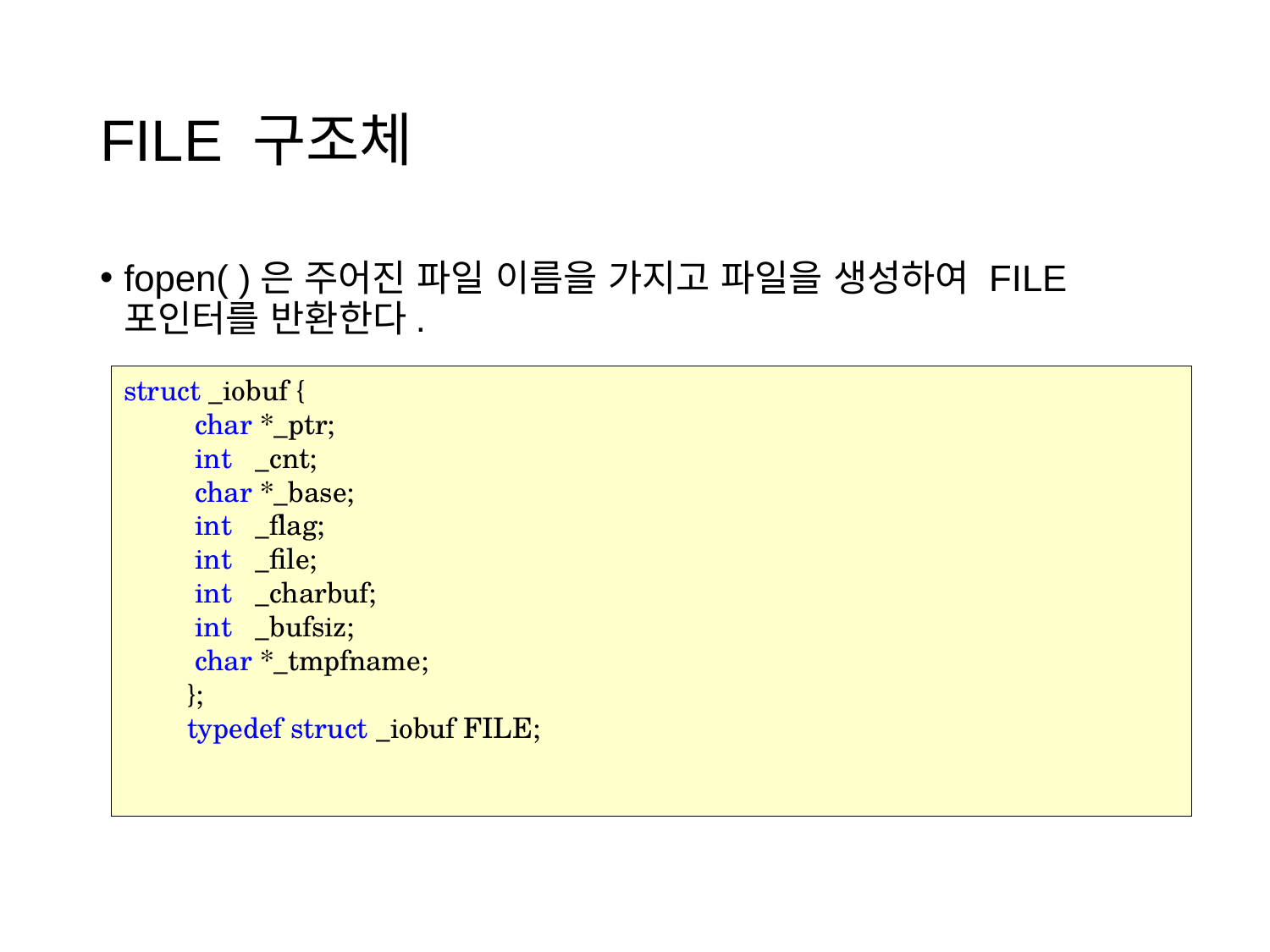

# FILE 구조체
fopen( )은 주어진 파일 이름을 가지고 파일을 생성하여 FILE 포인터를 반환한다.
struct _iobuf {
 char *_ptr;
 int   _cnt;
 char *_base;
 int   _flag;
 int   _file;
 int   _charbuf;
 int   _bufsiz;
 char *_tmpfname;
};
typedef struct _iobuf FILE;